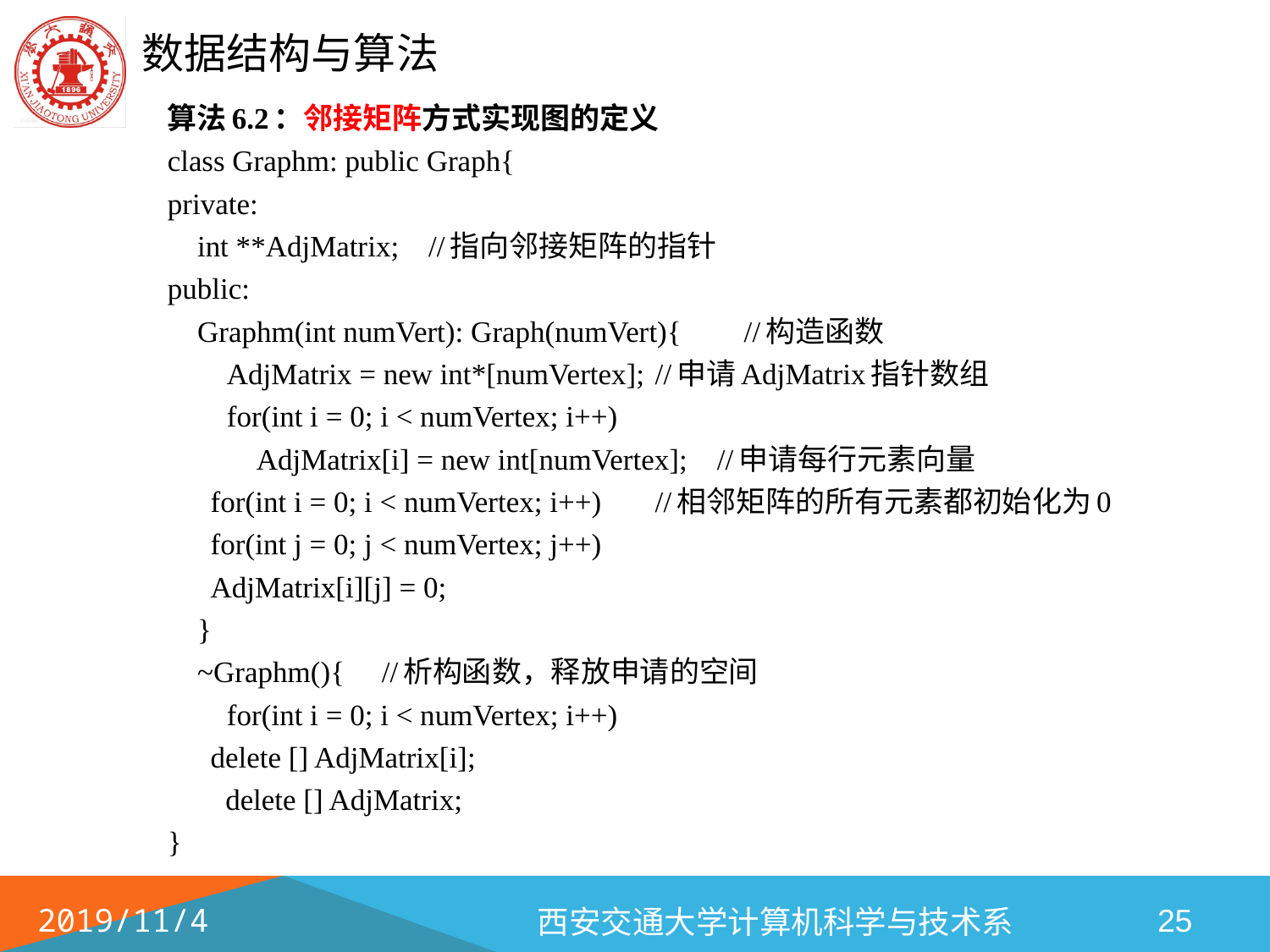

算法6.2：邻接矩阵方式实现图的定义
class Graphm: public Graph{
private:
    int **AdjMatrix;    //指向邻接矩阵的指针
public:
    Graphm(int numVert): Graph(numVert){   	//构造函数
        AdjMatrix = new int*[numVertex];	//申请AdjMatrix指针数组
        for(int i = 0; i < numVertex; i++)
            AdjMatrix[i] = new int[numVertex];    //申请每行元素向量
	for(int i = 0; i < numVertex; i++)  	//相邻矩阵的所有元素都初始化为0
		for(int j = 0; j < numVertex; j++)
			AdjMatrix[i][j] = 0;
    }
    ~Graphm(){     //析构函数，释放申请的空间
        for(int i = 0; i < numVertex; i++)
		delete [] AdjMatrix[i];
	  delete [] AdjMatrix;
}